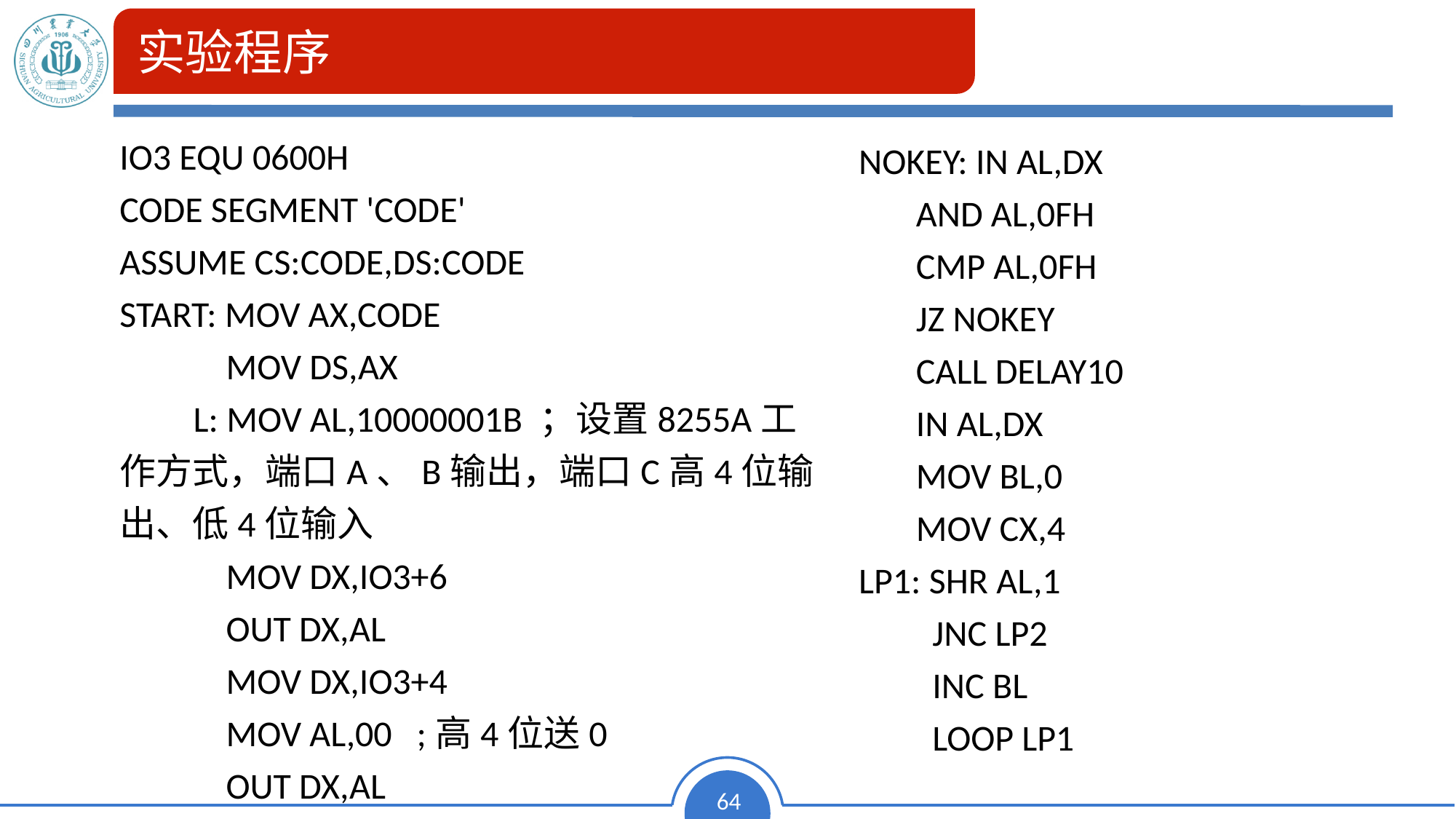

# 实验程序
IO3 EQU 0600H
CODE SEGMENT 'CODE'
ASSUME CS:CODE,DS:CODE
START: MOV AX,CODE
             MOV DS,AX
         L: MOV AL,10000001B ；设置8255A工作方式，端口A、B输出，端口C高4位输出、低4位输入
             MOV DX,IO3+6
             OUT DX,AL
             MOV DX,IO3+4
             MOV AL,00   ;高4位送0
             OUT DX,AL
NOKEY: IN AL,DX
       AND AL,0FH
       CMP AL,0FH
       JZ NOKEY
       CALL DELAY10
       IN AL,DX
       MOV BL,0
       MOV CX,4
LP1: SHR AL,1
         JNC LP2
         INC BL
         LOOP LP1